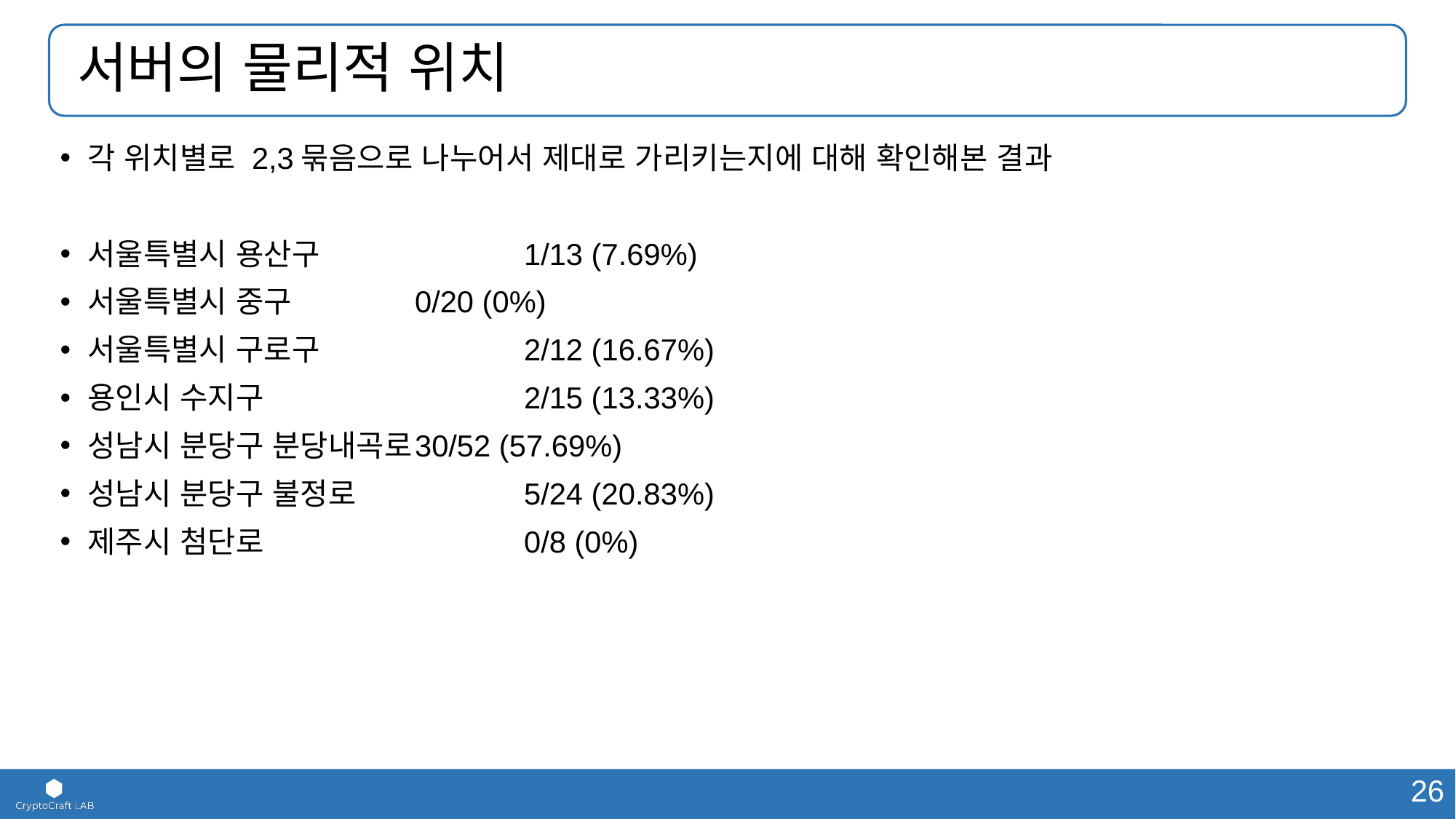

# 서버의 물리적 위치
각 위치별로 2,3묶음으로 나누어서 제대로 가리키는지에 대해 확인해본 결과

서울특별시 용산구		1/13 (7.69%)
서울특별시 중구		0/20 (0%)
서울특별시 구로구		2/12 (16.67%)
용인시 수지구			2/15 (13.33%)
성남시 분당구 분당내곡로	30/52 (57.69%)
성남시 분당구 불정로		5/24 (20.83%)
제주시 첨단로			0/8 (0%)